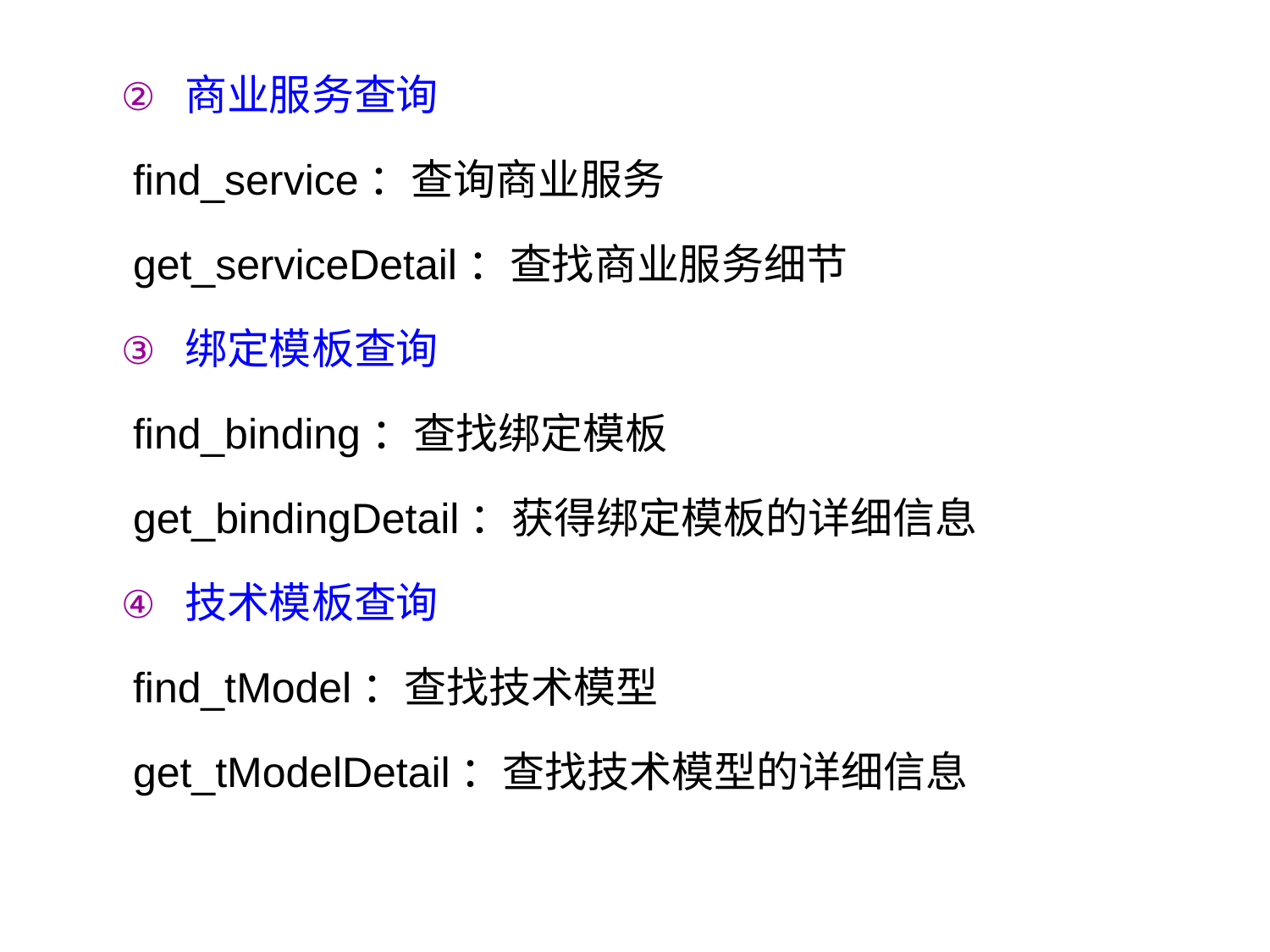

商业服务查询
 find_service：查询商业服务
 get_serviceDetail：查找商业服务细节
绑定模板查询
 find_binding：查找绑定模板
 get_bindingDetail：获得绑定模板的详细信息
技术模板查询
 find_tModel：查找技术模型
 get_tModelDetail：查找技术模型的详细信息